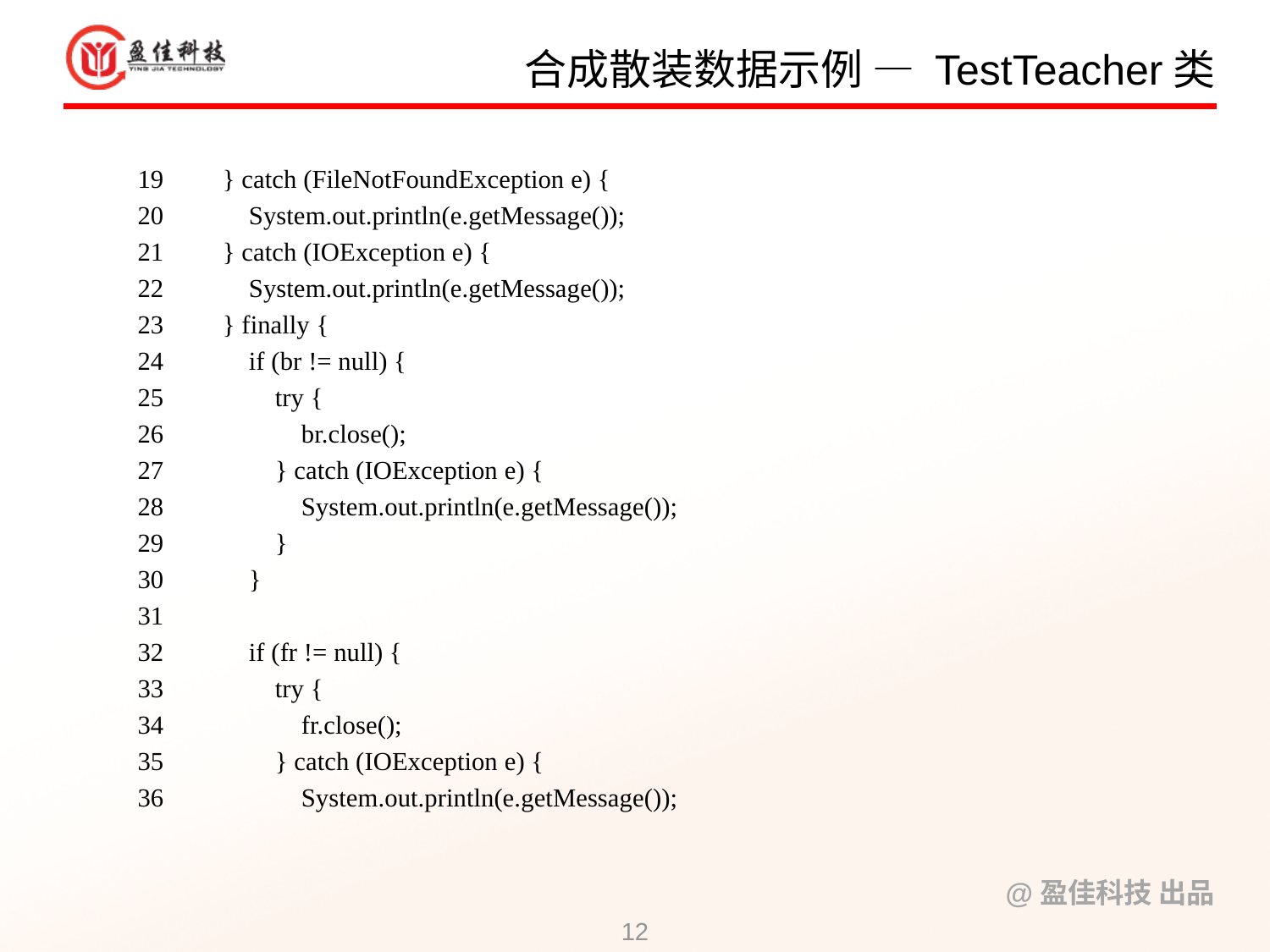

# 合成散装数据示例 — TestTeacher类
19         } catch (FileNotFoundException e) {
20             System.out.println(e.getMessage());
21         } catch (IOException e) {
22             System.out.println(e.getMessage());
23         } finally {
24             if (br != null) {
25                 try {
26                     br.close();
27                 } catch (IOException e) {
28                     System.out.println(e.getMessage());
29                 }
30             }
31
32             if (fr != null) {
33                 try {
34                     fr.close();
35                 } catch (IOException e) {
36                     System.out.println(e.getMessage());
12